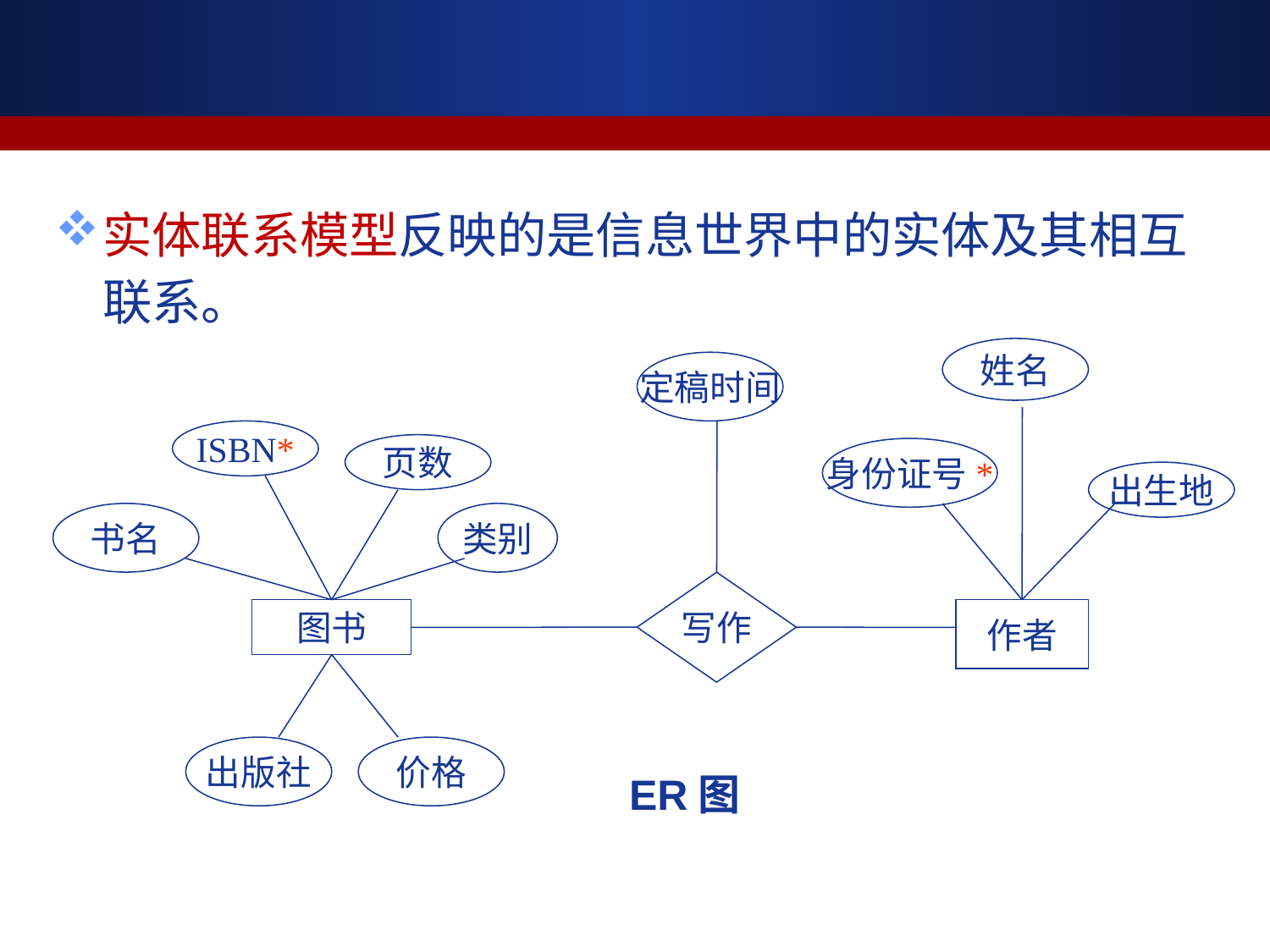

实体联系模型反映的是信息世界中的实体及其相互联系。
姓名
定稿时间

ISBN*

页数
身份证号*
出生地

书名
类别

写作
图书
作者

出版社
价格
ER图